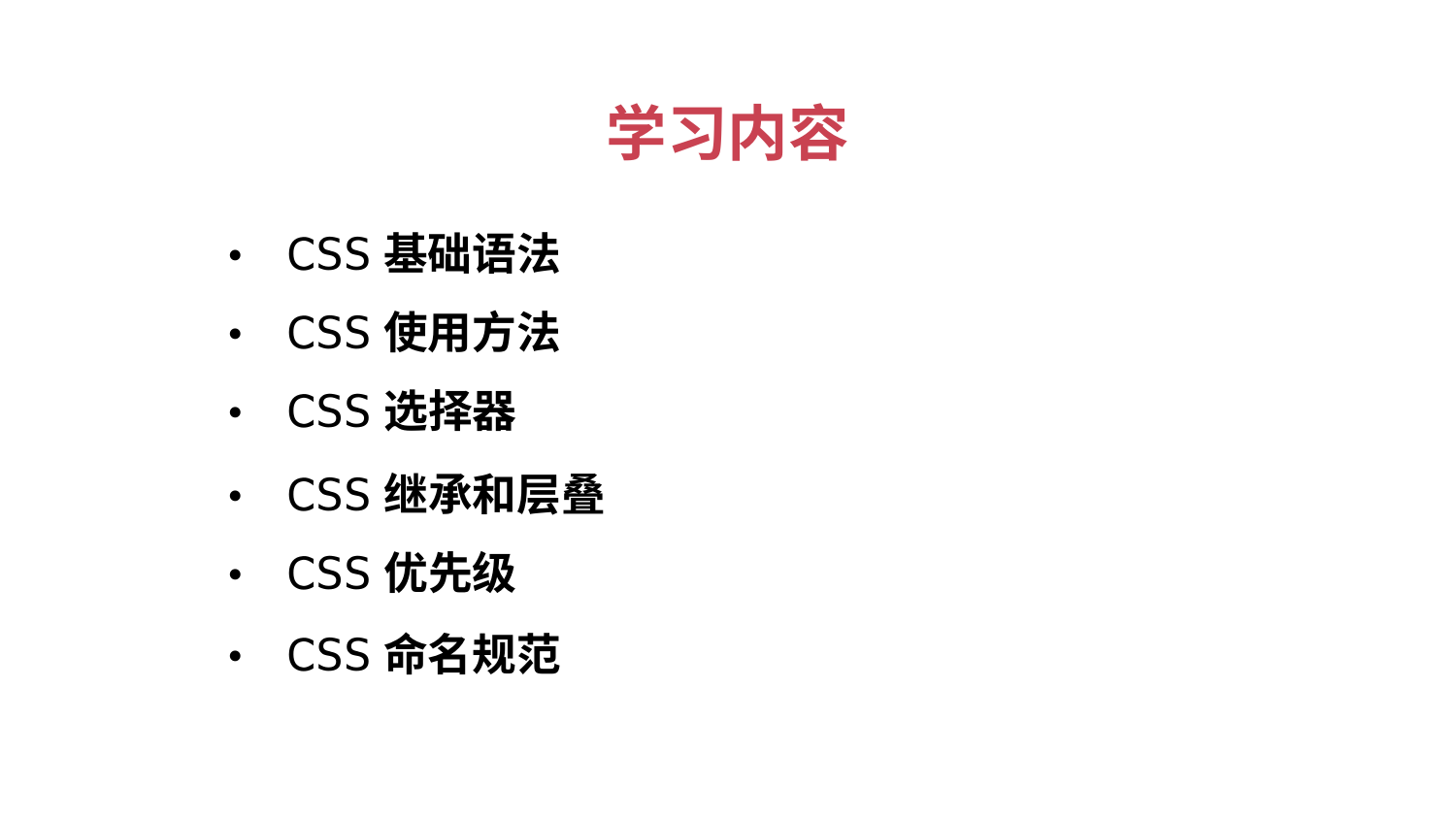

学习内容
•    CSS基础语法

•    CSS使用方法

•    CSS选择器
•    CSS继承和层叠

•    CSS优先级
•    CSS命名规范